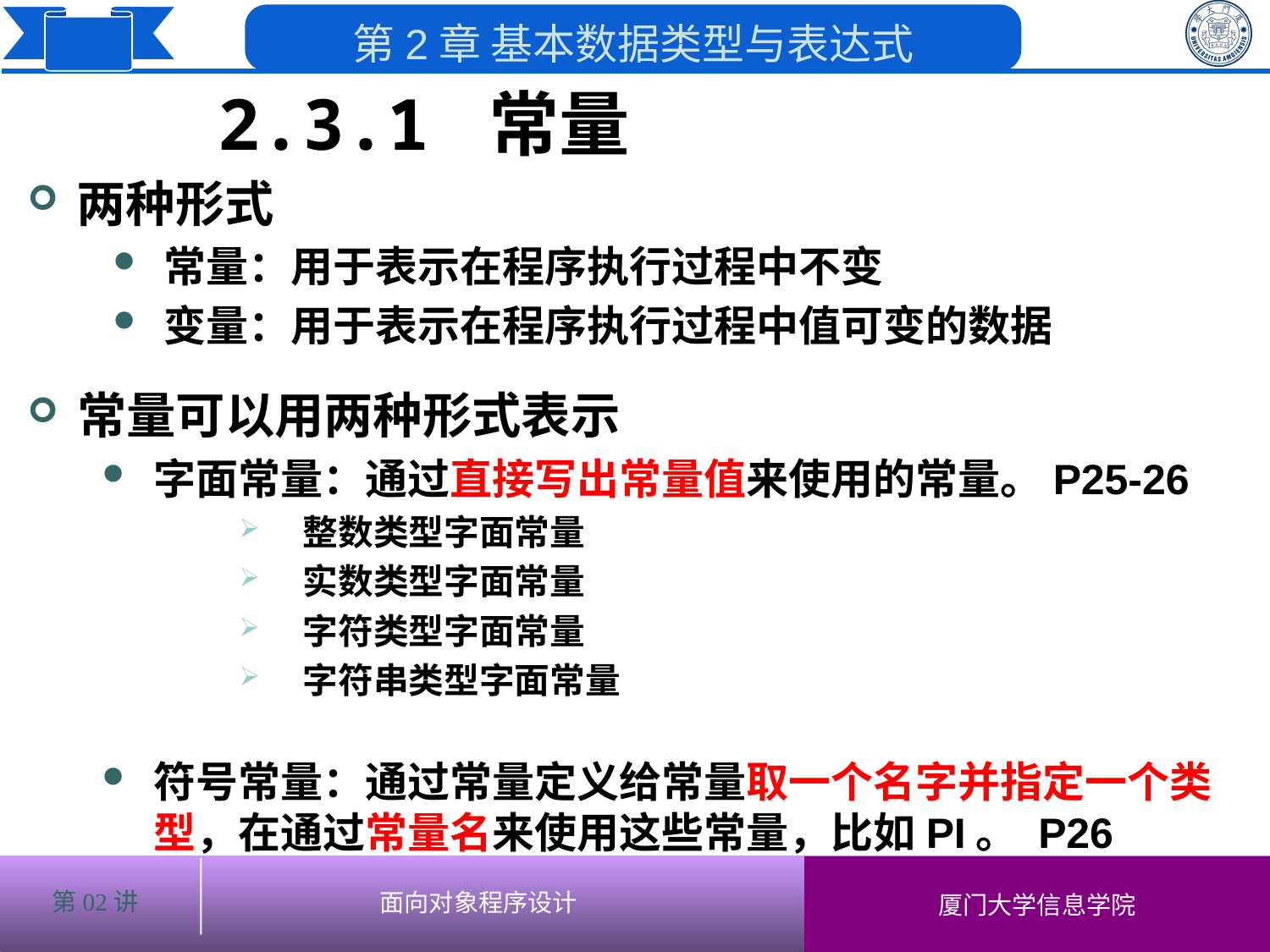

# 2.3.1 常量
两种形式
常量：用于表示在程序执行过程中不变
变量：用于表示在程序执行过程中值可变的数据

常量可以用两种形式表示
字面常量：通过直接写出常量值来使用的常量。P25-26
整数类型字面常量
实数类型字面常量
字符类型字面常量
字符串类型字面常量

符号常量：通过常量定义给常量取一个名字并指定一个类型，在通过常量名来使用这些常量，比如PI。 P26
17